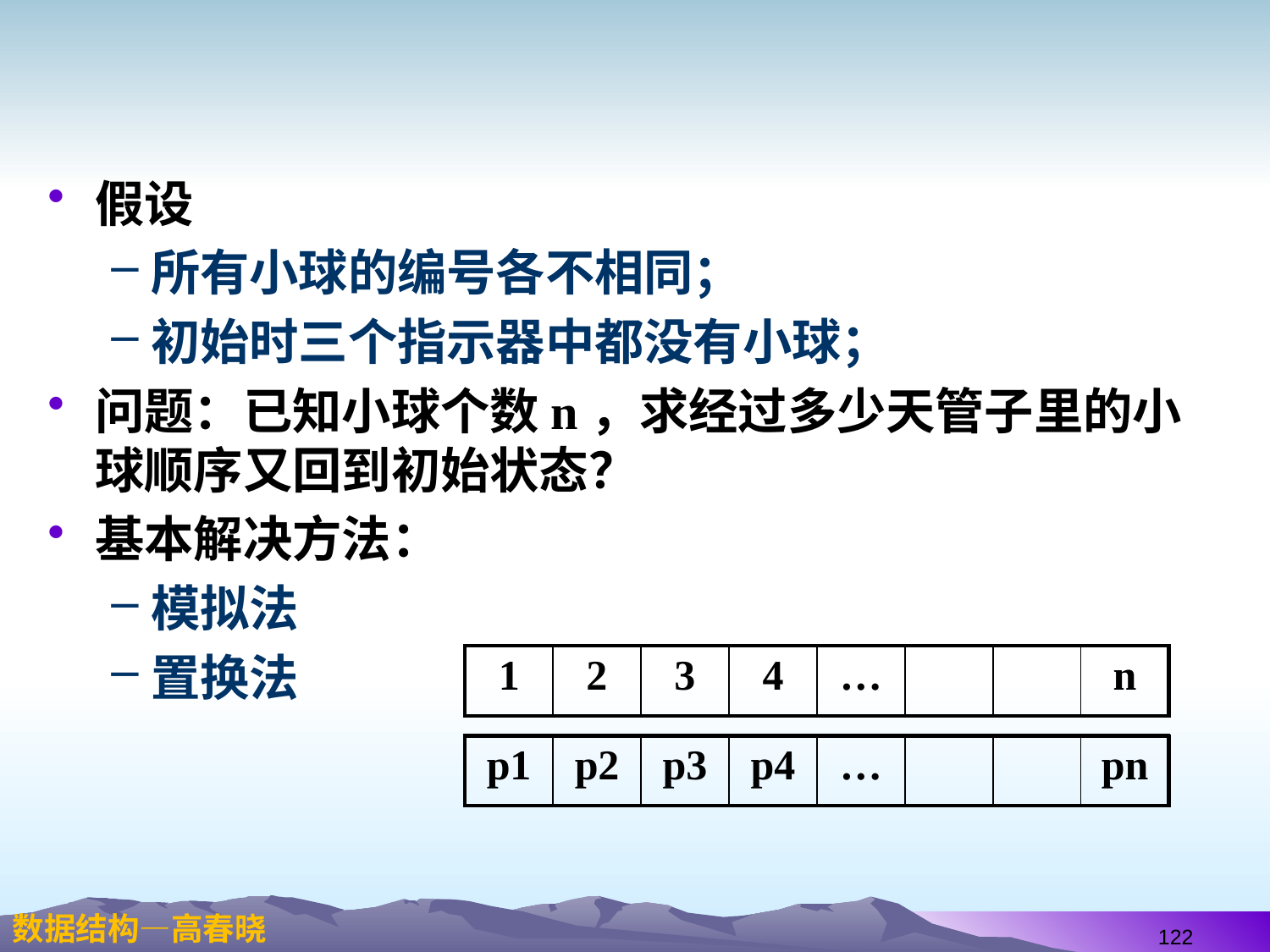

#
假设
所有小球的编号各不相同；
初始时三个指示器中都没有小球；
问题：已知小球个数n，求经过多少天管子里的小球顺序又回到初始状态？
基本解决方法：
模拟法
置换法
| 1 | 2 | 3 | 4 | … |  |  | n |
| --- | --- | --- | --- | --- | --- | --- | --- |
| p1 | p2 | p3 | p4 | … |  |  | pn |
| --- | --- | --- | --- | --- | --- | --- | --- |
122